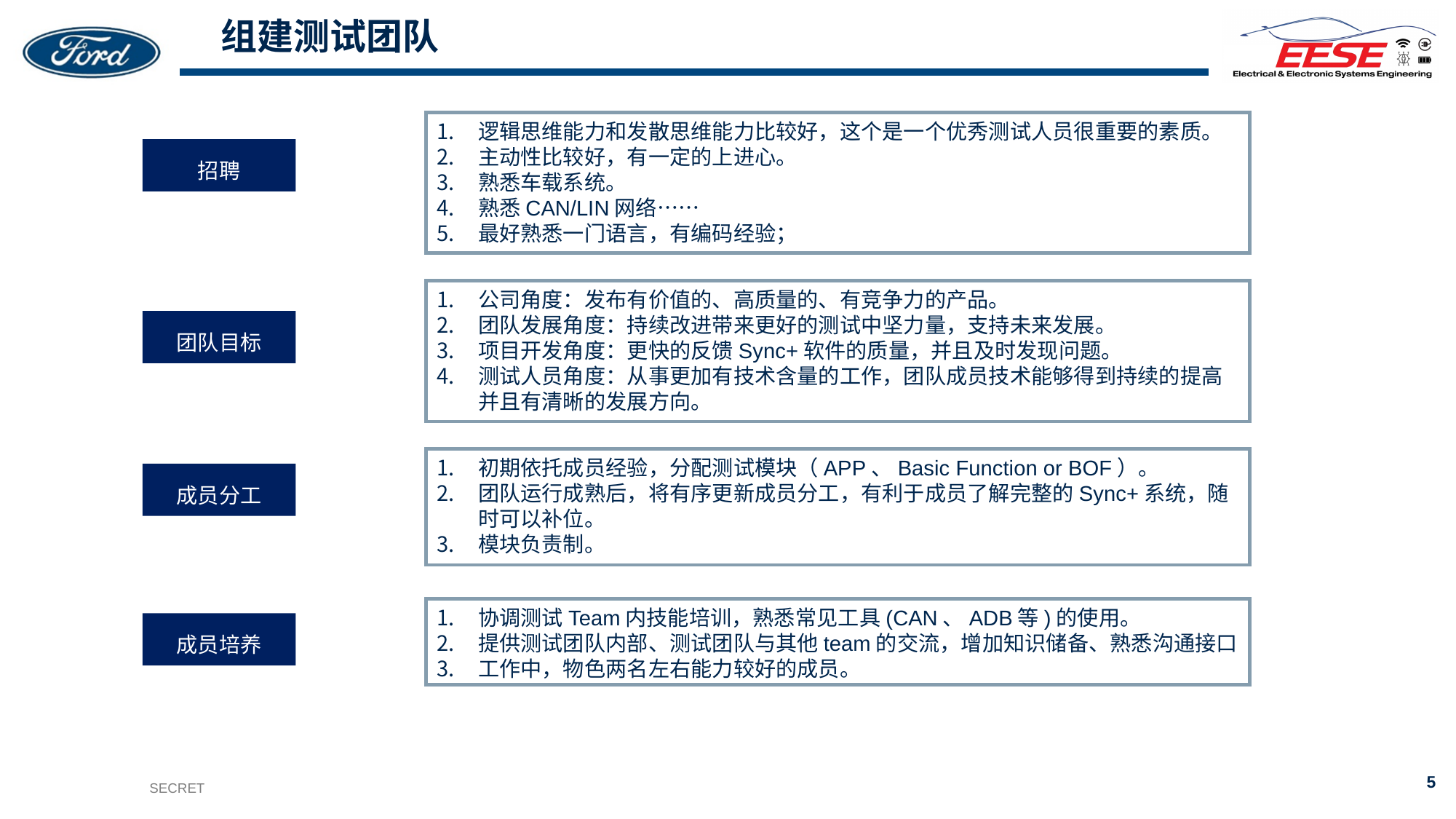

# 组建测试团队
逻辑思维能力和发散思维能力比较好，这个是一个优秀测试人员很重要的素质。
主动性比较好，有一定的上进心。
熟悉车载系统。
熟悉CAN/LIN网络……
最好熟悉一门语言，有编码经验；

招聘
公司角度：发布有价值的、高质量的、有竞争力的产品。
团队发展角度：持续改进带来更好的测试中坚力量，支持未来发展。
项目开发角度：更快的反馈Sync+软件的质量，并且及时发现问题。
测试人员角度：从事更加有技术含量的工作，团队成员技术能够得到持续的提高并且有清晰的发展方向。
团队目标
初期依托成员经验，分配测试模块（APP、Basic Function or BOF）。
团队运行成熟后，将有序更新成员分工，有利于成员了解完整的Sync+系统，随时可以补位。
模块负责制。
成员分工
协调测试Team内技能培训，熟悉常见工具(CAN、ADB等)的使用。
提供测试团队内部、测试团队与其他team的交流，增加知识储备、熟悉沟通接口
工作中，物色两名左右能力较好的成员。

成员培养